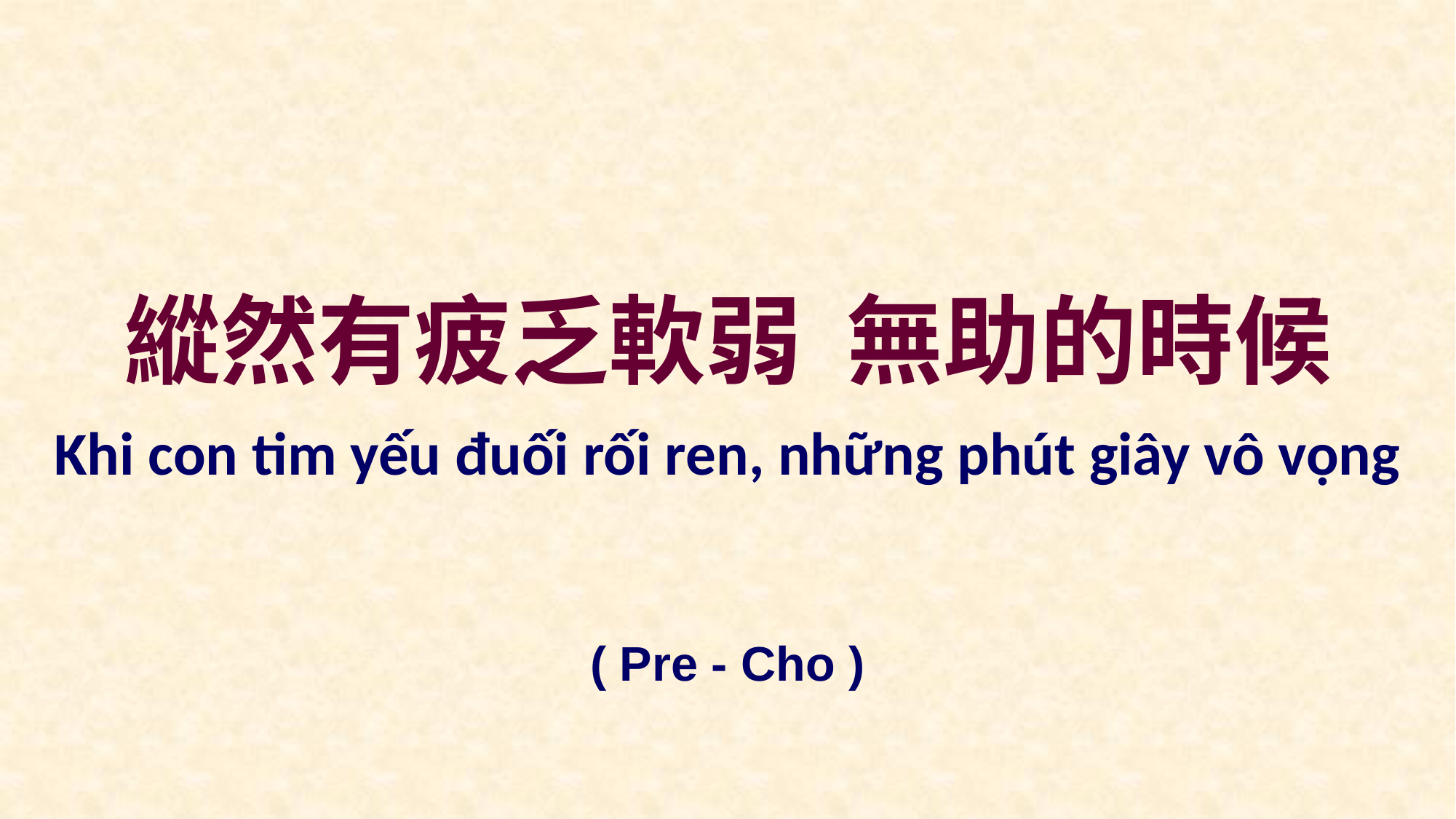

縱然有疲乏軟弱  無助的時候
Khi con tim yếu đuối rối ren, những phút giây vô vọng
( Pre - Cho )